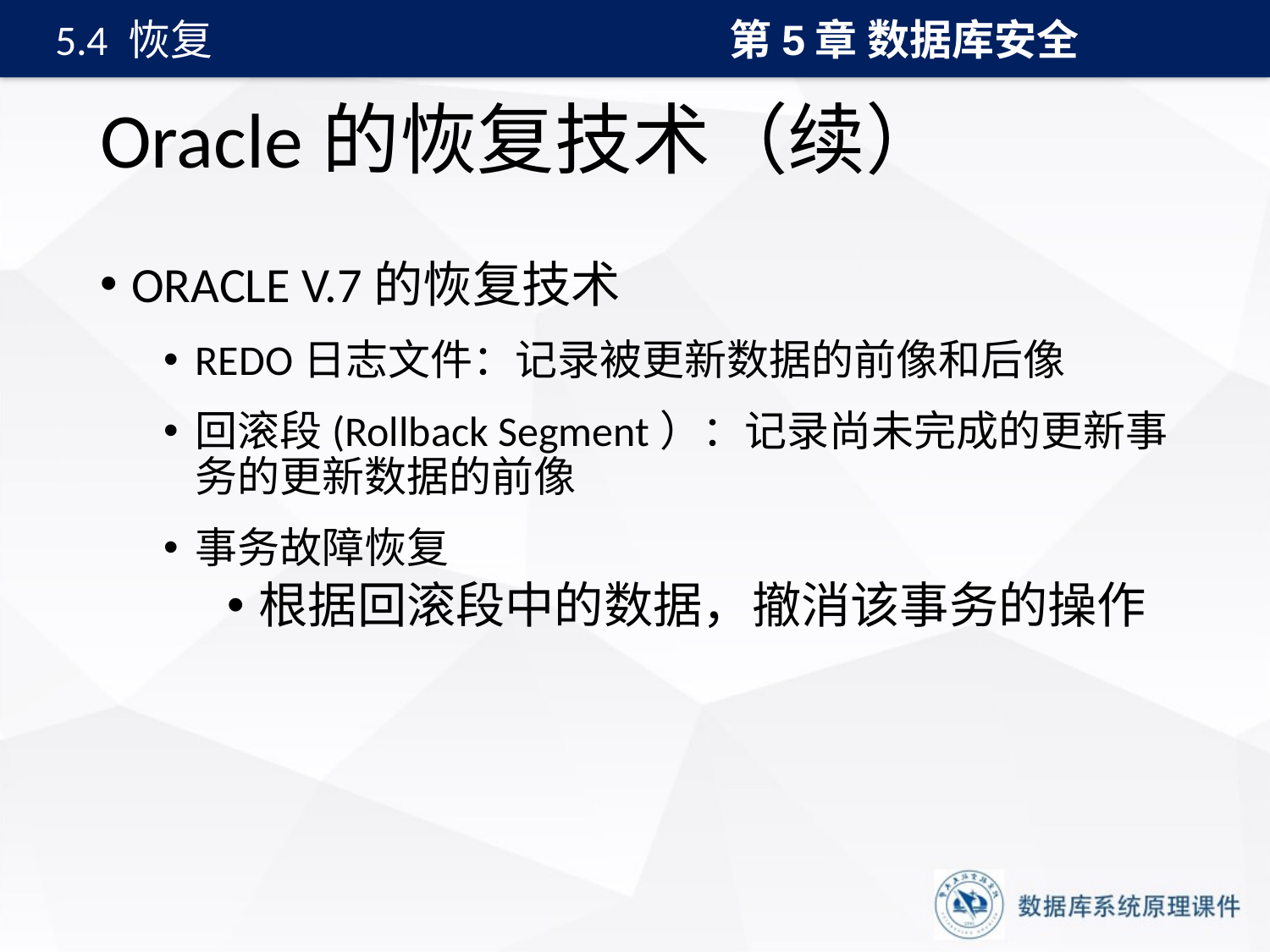

第5章 数据库安全
5.4 恢复
# Oracle的恢复技术（续）
ORACLE V.7的恢复技术
REDO日志文件：记录被更新数据的前像和后像
回滚段(Rollback Segment）：记录尚未完成的更新事务的更新数据的前像
事务故障恢复
根据回滚段中的数据，撤消该事务的操作